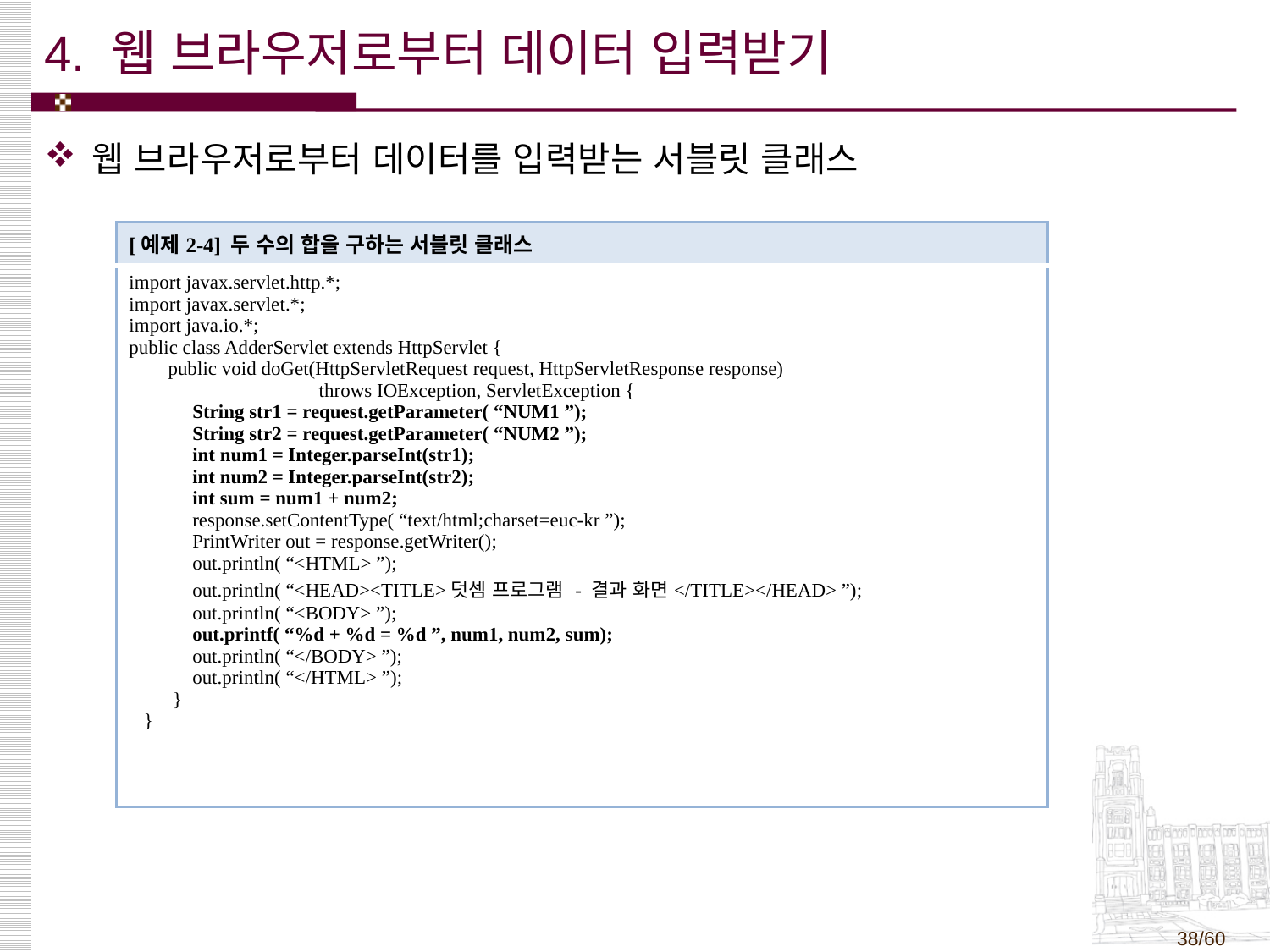

# 4. 웹 브라우저로부터 데이터 입력받기
웹 브라우저로부터 데이터를 입력받는 서블릿 클래스

| [예제2-4] 두 수의 합을 구하는 서블릿 클래스 |
| --- |
| import javax.servlet.http.\*; import javax.servlet.\*; import java.io.\*; public class AdderServlet extends HttpServlet { public void doGet(HttpServletRequest request, HttpServletResponse response) throws IOException, ServletException { String str1 = request.getParameter( “NUM1 ”); String str2 = request.getParameter( “NUM2 ”); int num1 = Integer.parseInt(str1); int num2 = Integer.parseInt(str2); int sum = num1 + num2; response.setContentType( “text/html;charset=euc-kr ”); PrintWriter out = response.getWriter(); out.println( “<HTML> ”); out.println( “<HEAD><TITLE>덧셈 프로그램 - 결과 화면</TITLE></HEAD> ”); out.println( “<BODY> ”); out.printf( “%d + %d = %d ”, num1, num2, sum); out.println( “</BODY> ”); out.println( “</HTML> ”); } } |